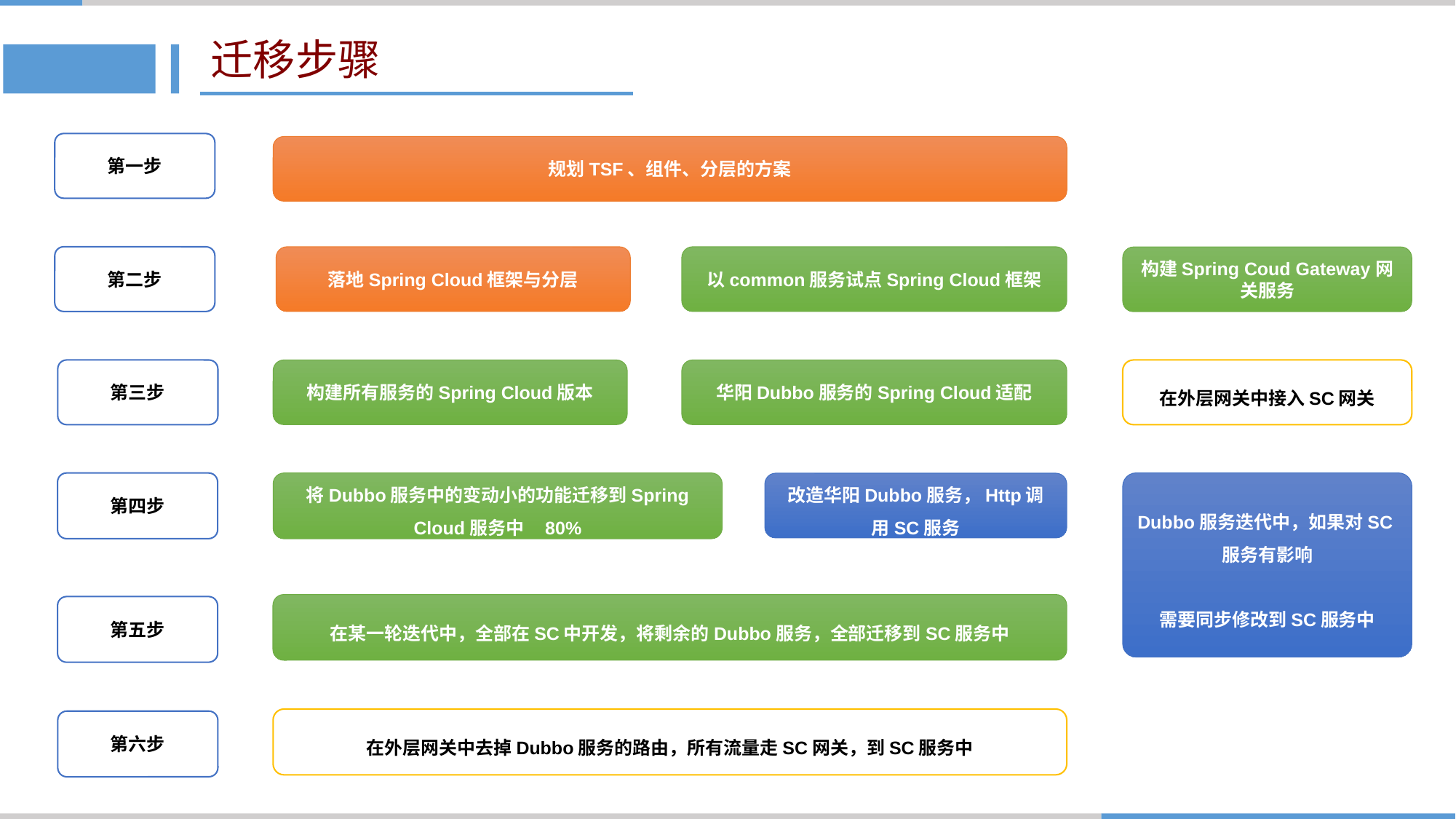

# 迁移步骤

第一步
规划TSF、组件、分层的方案
第二步
落地Spring Cloud框架与分层
以common服务试点Spring Cloud框架
构建Spring Coud Gateway网关服务
第三步
构建所有服务的Spring Cloud版本
华阳Dubbo服务的Spring Cloud适配
在外层网关中接入SC网关
第四步
将Dubbo服务中的变动小的功能迁移到Spring Cloud服务中    80%
Dubbo服务迭代中，如果对SC服务有影响

需要同步修改到SC服务中
改造华阳Dubbo服务，Http调用SC服务
在某一轮迭代中，全部在SC中开发，将剩余的Dubbo服务，全部迁移到SC服务中
第五步
在外层网关中去掉Dubbo服务的路由，所有流量走SC网关，到SC服务中
第六步